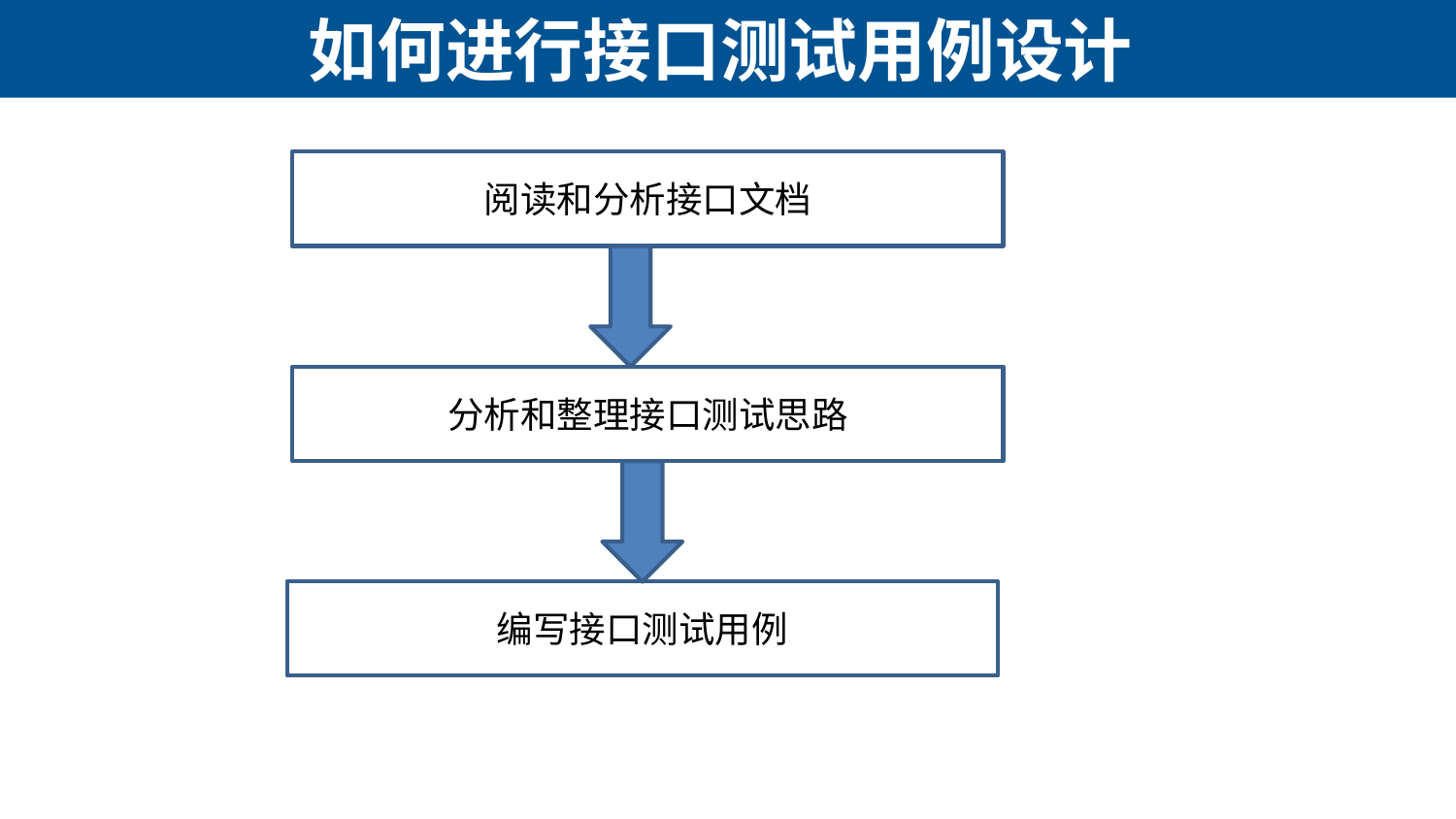

# 如何进行接口测试用例设计
阅读和分析接口文档

分析和整理接口测试思路

编写接口测试用例